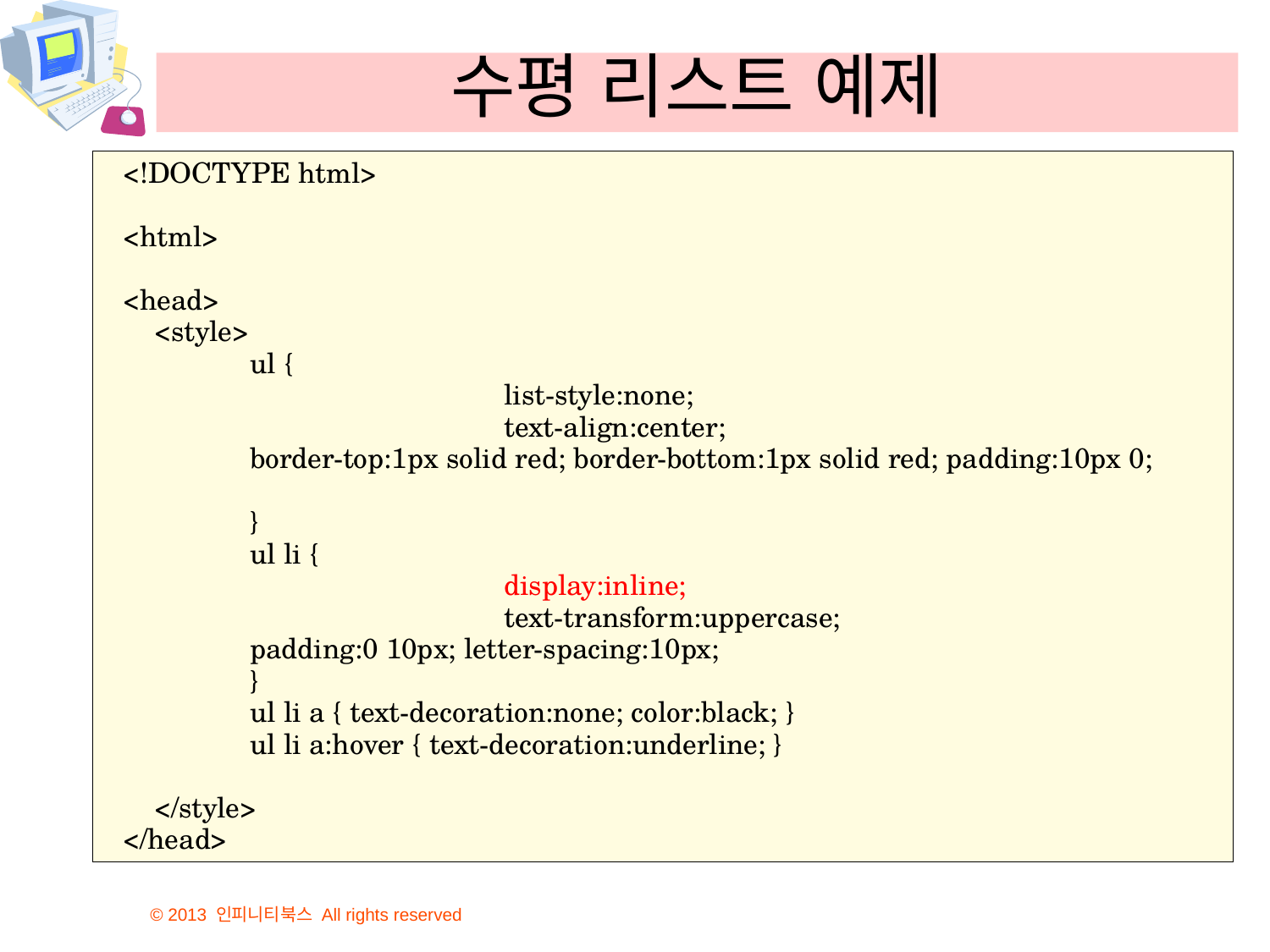

# 수평 리스트 예제
<!DOCTYPE html>

<html>

<head>
    <style>
	ul {
			list-style:none;
			text-align:center;
   	border-top:1px solid red; border-bottom:1px solid red; padding:10px 0;

	}
	ul li {
			display:inline;
			text-transform:uppercase;
            	padding:0 10px; letter-spacing:10px;
	}
	ul li a { text-decoration:none; color:black; }
	ul li a:hover { text-decoration:underline; }

    </style>
</head>